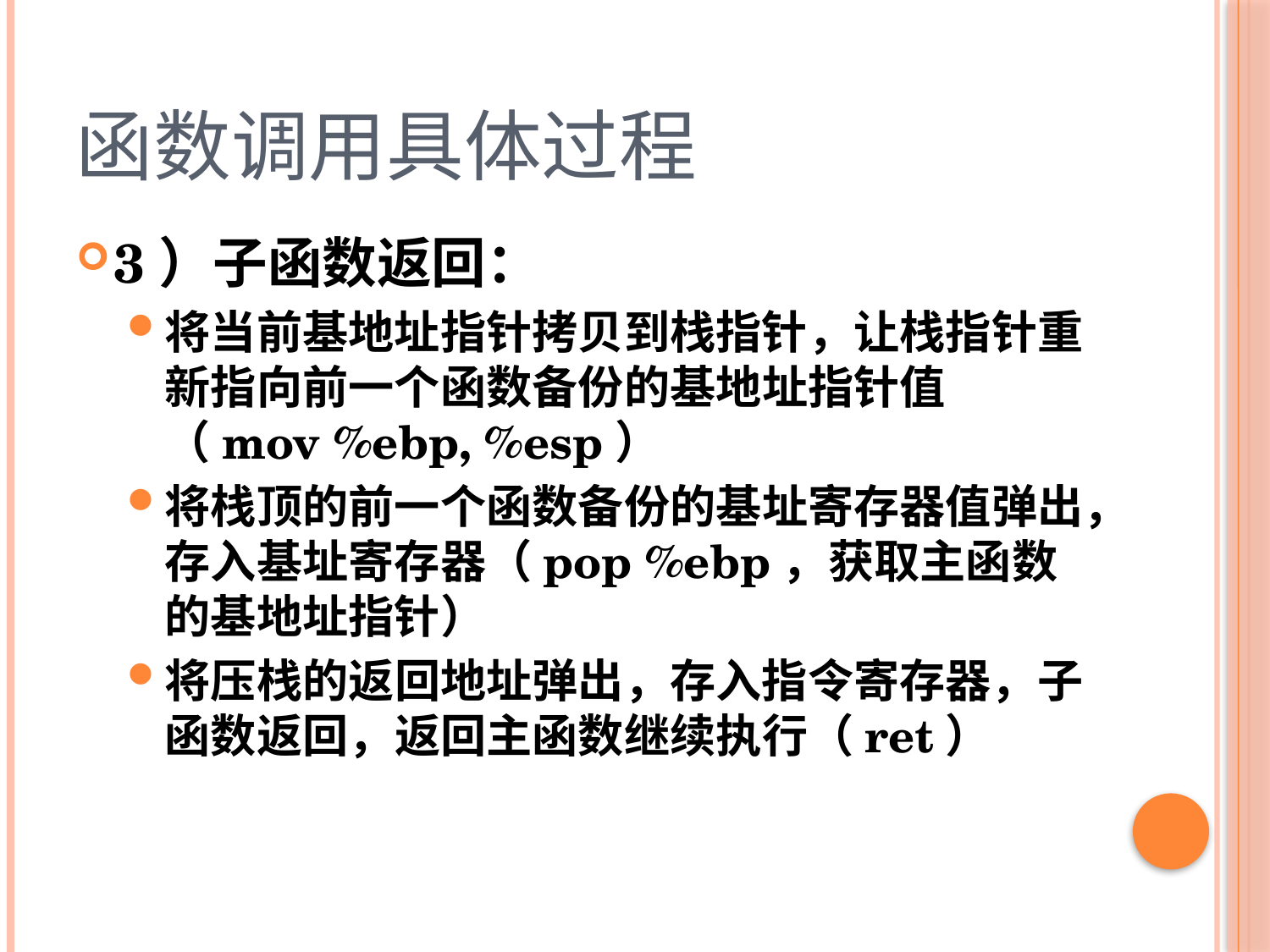

# 函数调用具体过程
3）子函数返回：
将当前基地址指针拷贝到栈指针，让栈指针重新指向前一个函数备份的基地址指针值（mov %ebp, %esp）
将栈顶的前一个函数备份的基址寄存器值弹出，存入基址寄存器（pop %ebp，获取主函数的基地址指针）
将压栈的返回地址弹出，存入指令寄存器，子函数返回，返回主函数继续执行（ret）